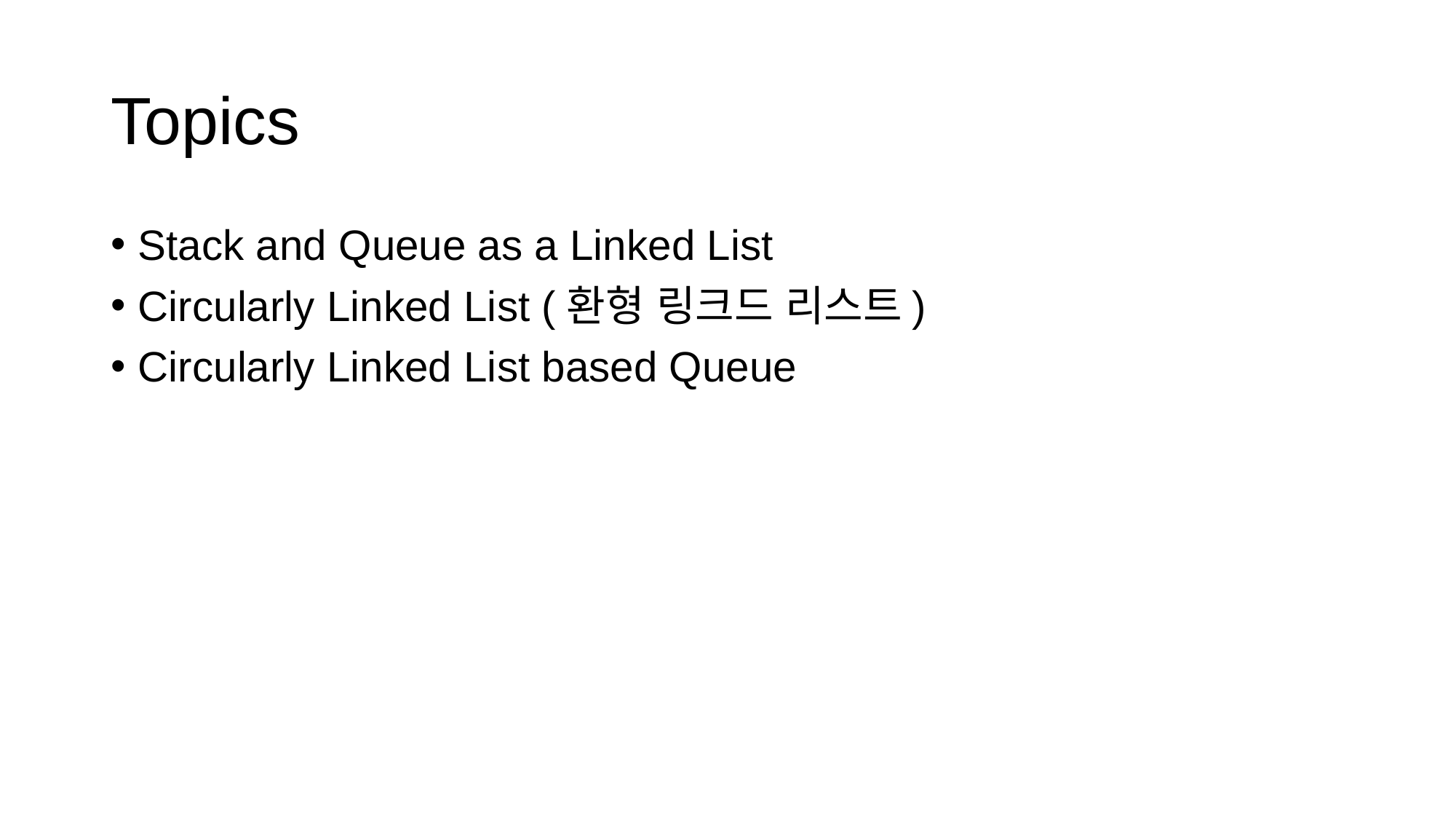

# Topics
Stack and Queue as a Linked List
Circularly Linked List (환형 링크드 리스트)
Circularly Linked List based Queue